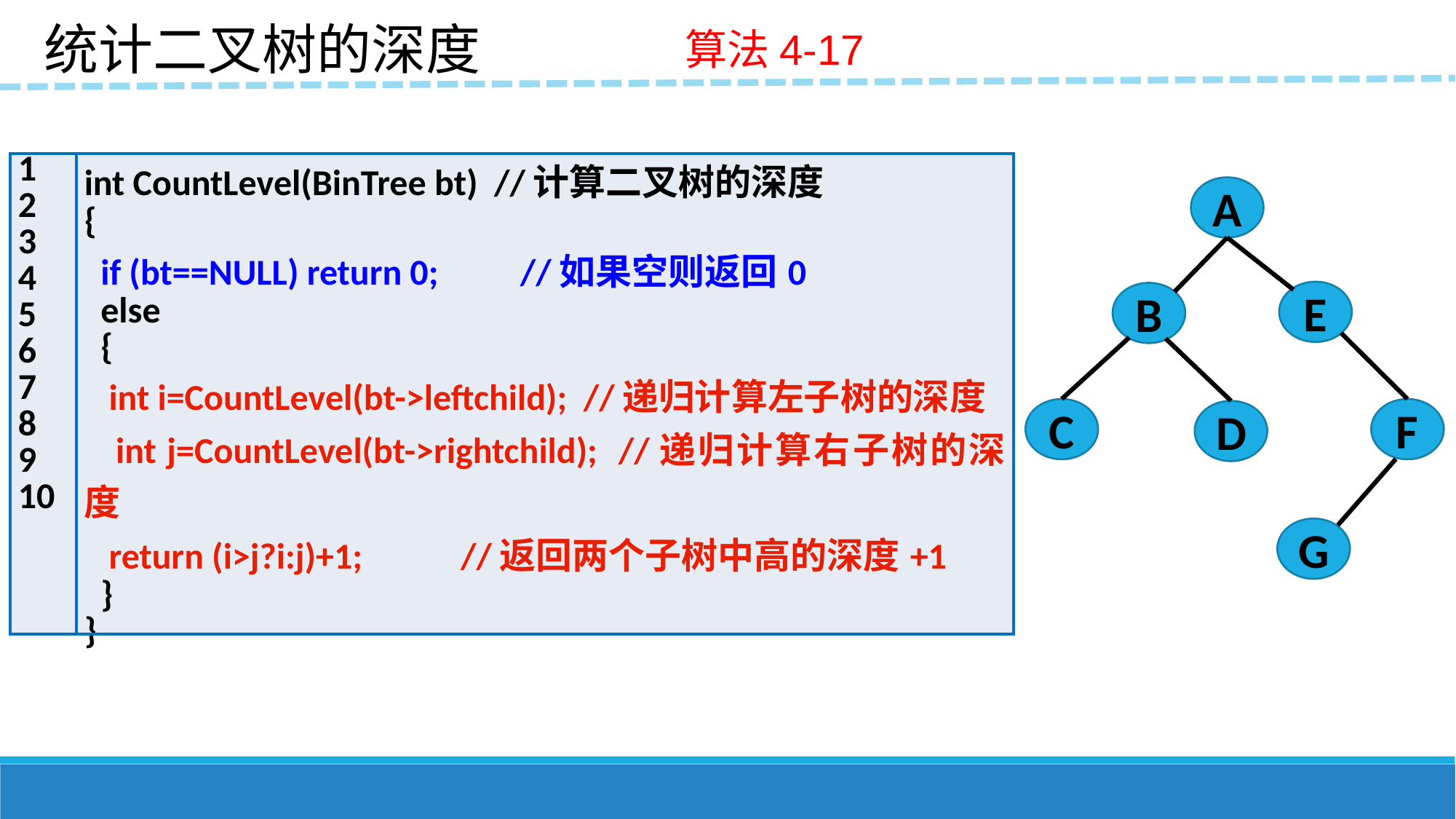

统计二叉树的深度
算法4-17
| 1 2 3 4 5 6 7 8 9 10 | int CountLevel(BinTree bt) //计算二叉树的深度 { if (bt==NULL) return 0; //如果空则返回0 else { int i=CountLevel(bt->leftchild); //递归计算左子树的深度 int j=CountLevel(bt->rightchild); //递归计算右子树的深度 return (i>j?i:j)+1; //返回两个子树中高的深度+1 } } |
| --- | --- |
A
E
B
C
F
D
G